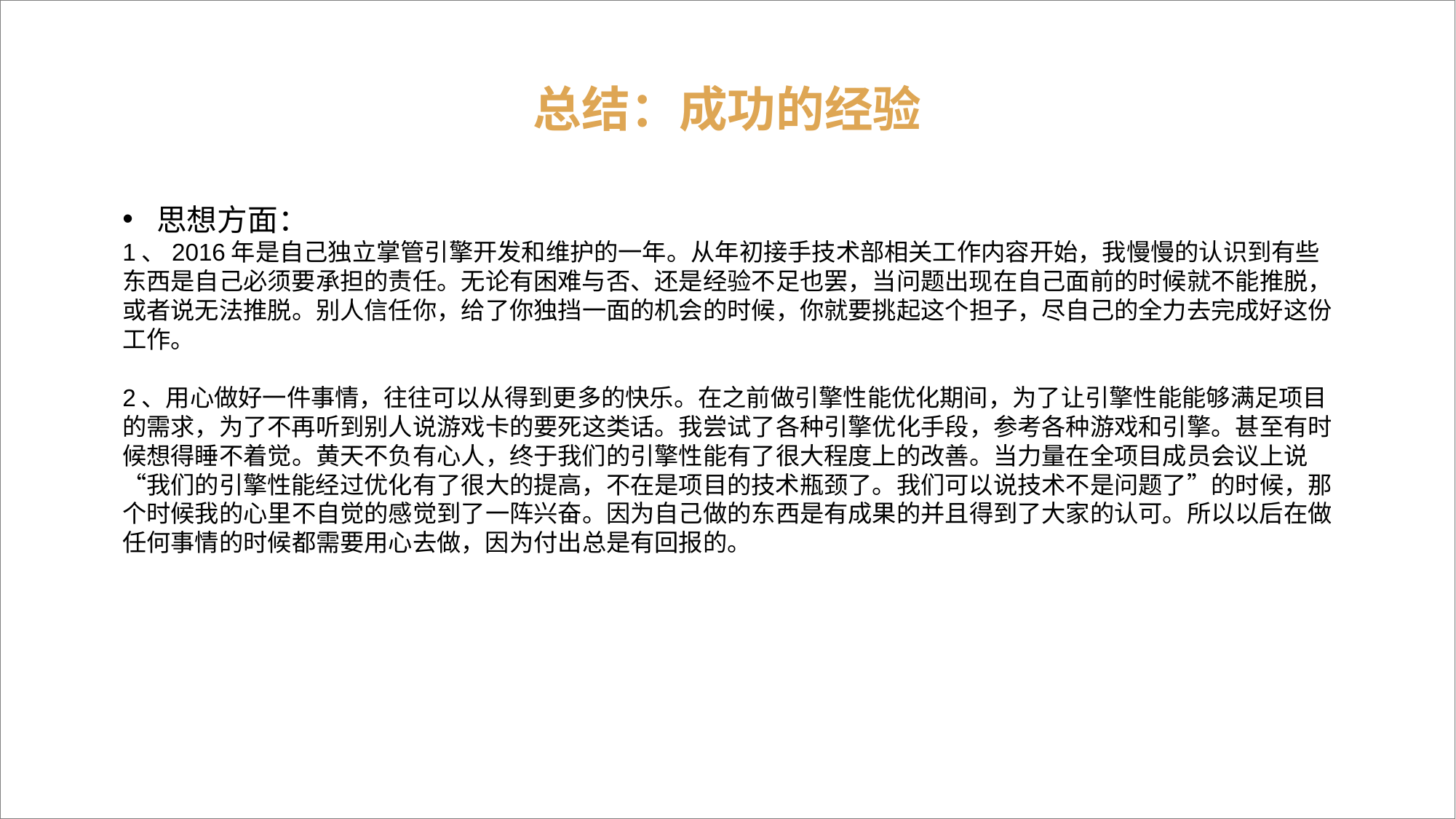

总结：成功的经验
思想方面：
1、2016年是自己独立掌管引擎开发和维护的一年。从年初接手技术部相关工作内容开始，我慢慢的认识到有些东西是自己必须要承担的责任。无论有困难与否、还是经验不足也罢，当问题出现在自己面前的时候就不能推脱，或者说无法推脱。别人信任你，给了你独挡一面的机会的时候，你就要挑起这个担子，尽自己的全力去完成好这份工作。

2、用心做好一件事情，往往可以从得到更多的快乐。在之前做引擎性能优化期间，为了让引擎性能能够满足项目的需求，为了不再听到别人说游戏卡的要死这类话。我尝试了各种引擎优化手段，参考各种游戏和引擎。甚至有时候想得睡不着觉。黄天不负有心人，终于我们的引擎性能有了很大程度上的改善。当力量在全项目成员会议上说“我们的引擎性能经过优化有了很大的提高，不在是项目的技术瓶颈了。我们可以说技术不是问题了”的时候，那个时候我的心里不自觉的感觉到了一阵兴奋。因为自己做的东西是有成果的并且得到了大家的认可。所以以后在做任何事情的时候都需要用心去做，因为付出总是有回报的。